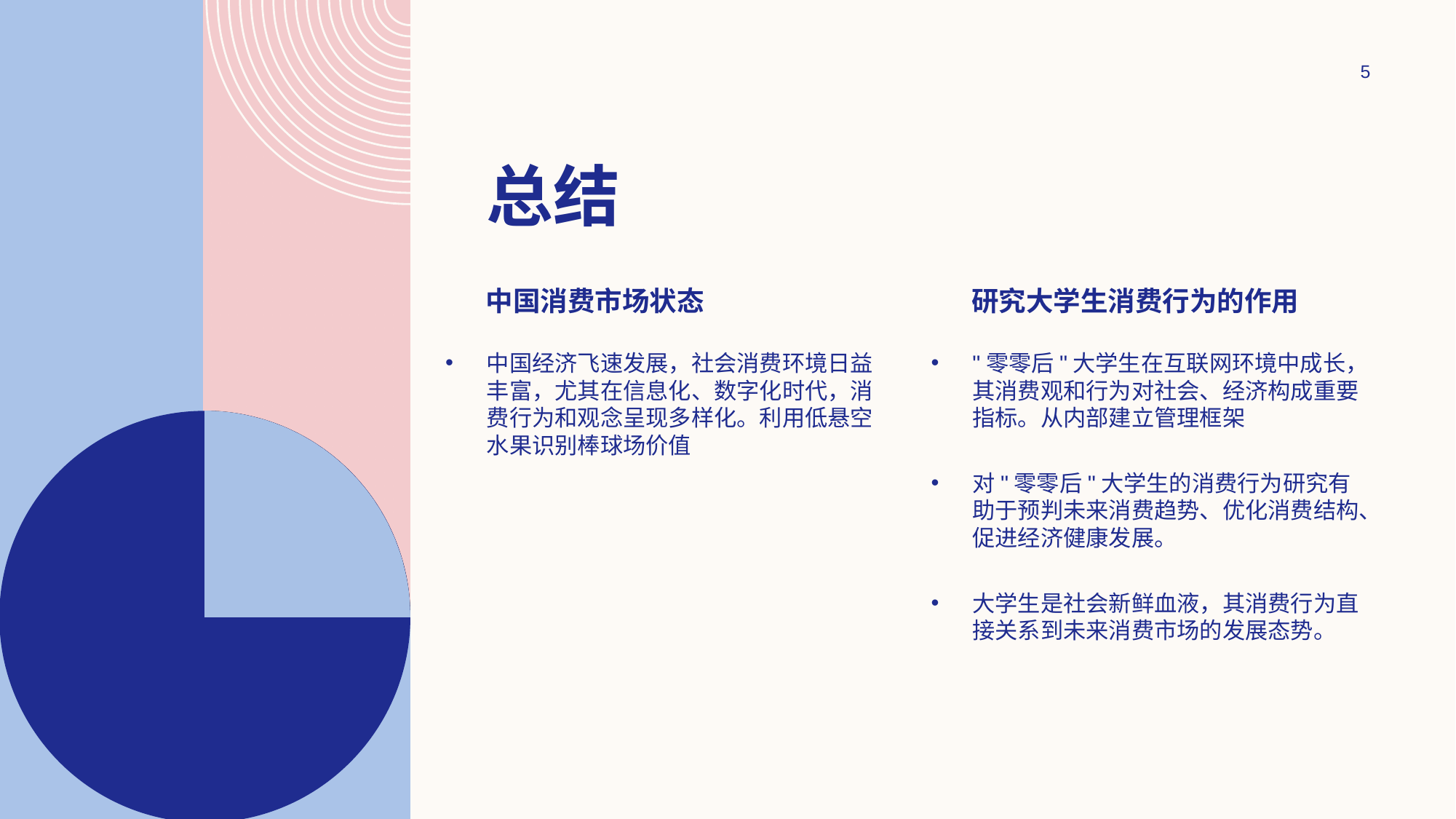

5
# 总结
中国消费市场状态
研究大学生消费行为的作用
中国经济飞速发展，社会消费环境日益丰富，尤其在信息化、数字化时代，消费行为和观念呈现多样化。利用低悬空水果识别棒球场价值

"零零后"大学生在互联网环境中成长，其消费观和行为对社会、经济构成重要指标。从内部建立管理框架

对"零零后"大学生的消费行为研究有助于预判未来消费趋势、优化消费结构、促进经济健康发展。

大学生是社会新鲜血液，其消费行为直接关系到未来消费市场的发展态势。